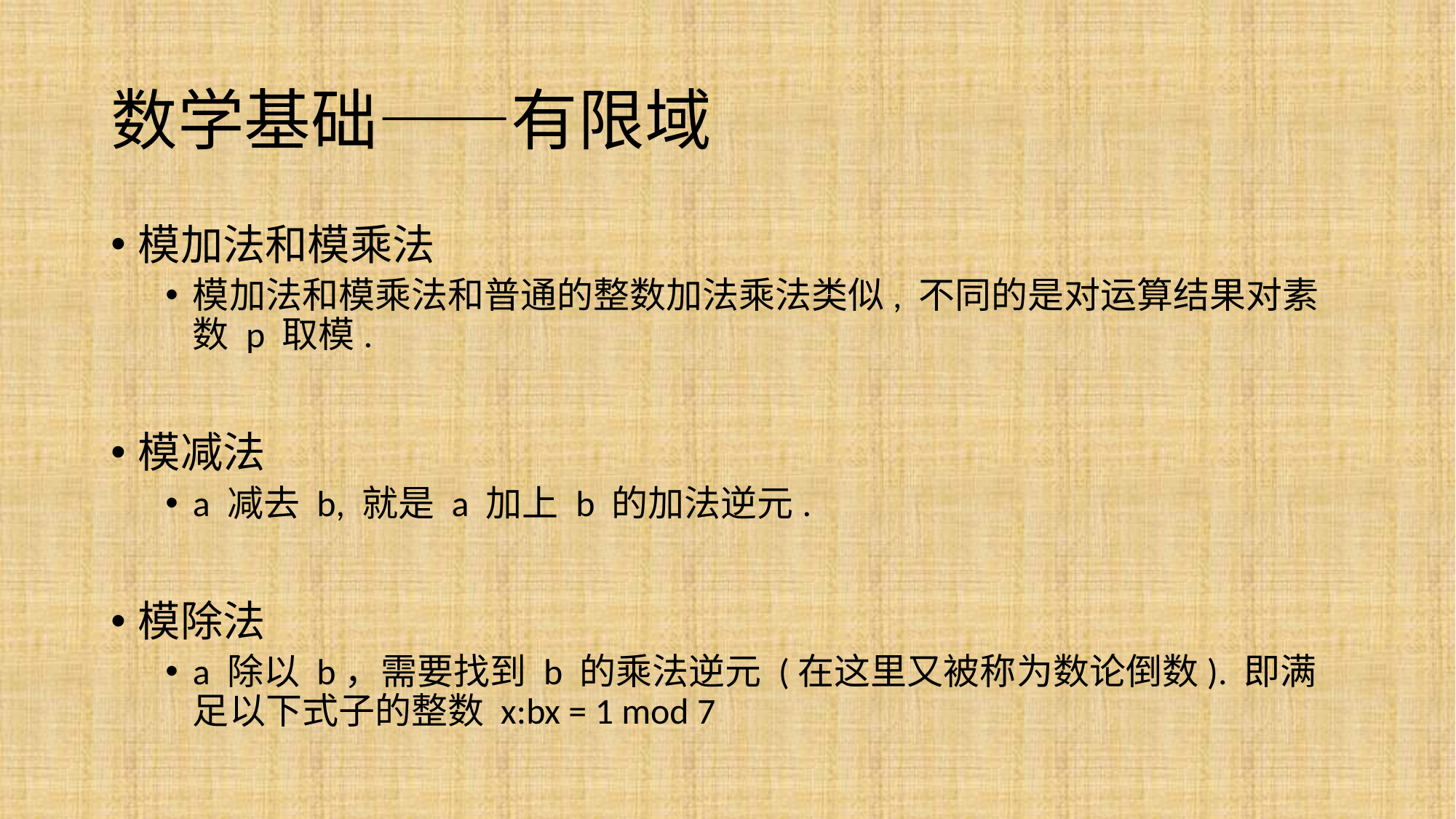

# 数学基础——有限域
模加法和模乘法
模加法和模乘法和普通的整数加法乘法类似, 不同的是对运算结果对素数 p 取模.

模减法
a 减去 b, 就是 a 加上 b 的加法逆元.

模除法
a 除以 b，需要找到 b 的乘法逆元 (在这里又被称为数论倒数). 即满足以下式子的整数 x:bx = 1 mod 7